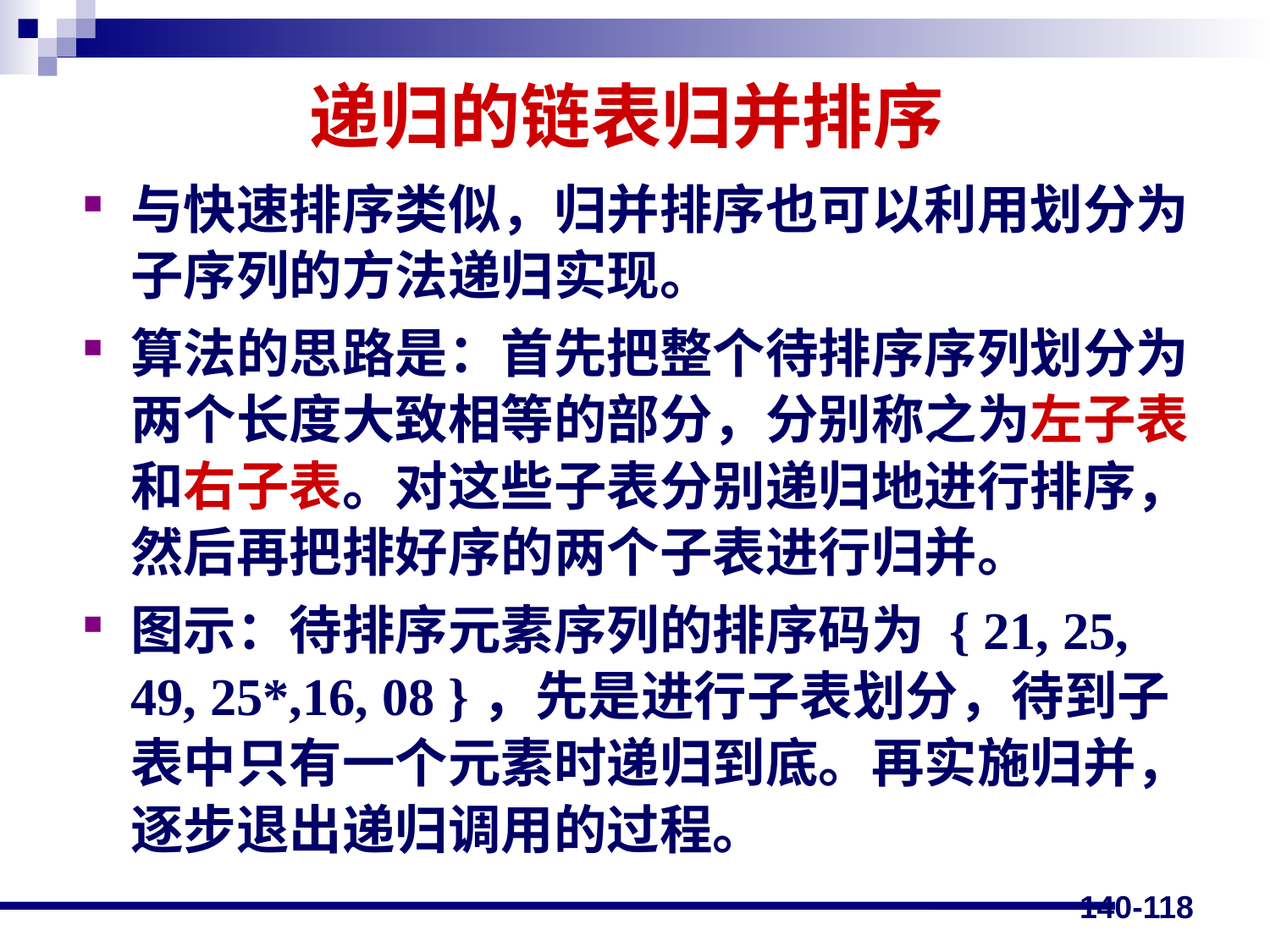

# 递归的链表归并排序
与快速排序类似，归并排序也可以利用划分为子序列的方法递归实现。
算法的思路是：首先把整个待排序序列划分为两个长度大致相等的部分，分别称之为左子表和右子表。对这些子表分别递归地进行排序，然后再把排好序的两个子表进行归并。
图示：待排序元素序列的排序码为 { 21, 25, 49, 25*,16, 08 }，先是进行子表划分，待到子表中只有一个元素时递归到底。再实施归并，逐步退出递归调用的过程。
140-118